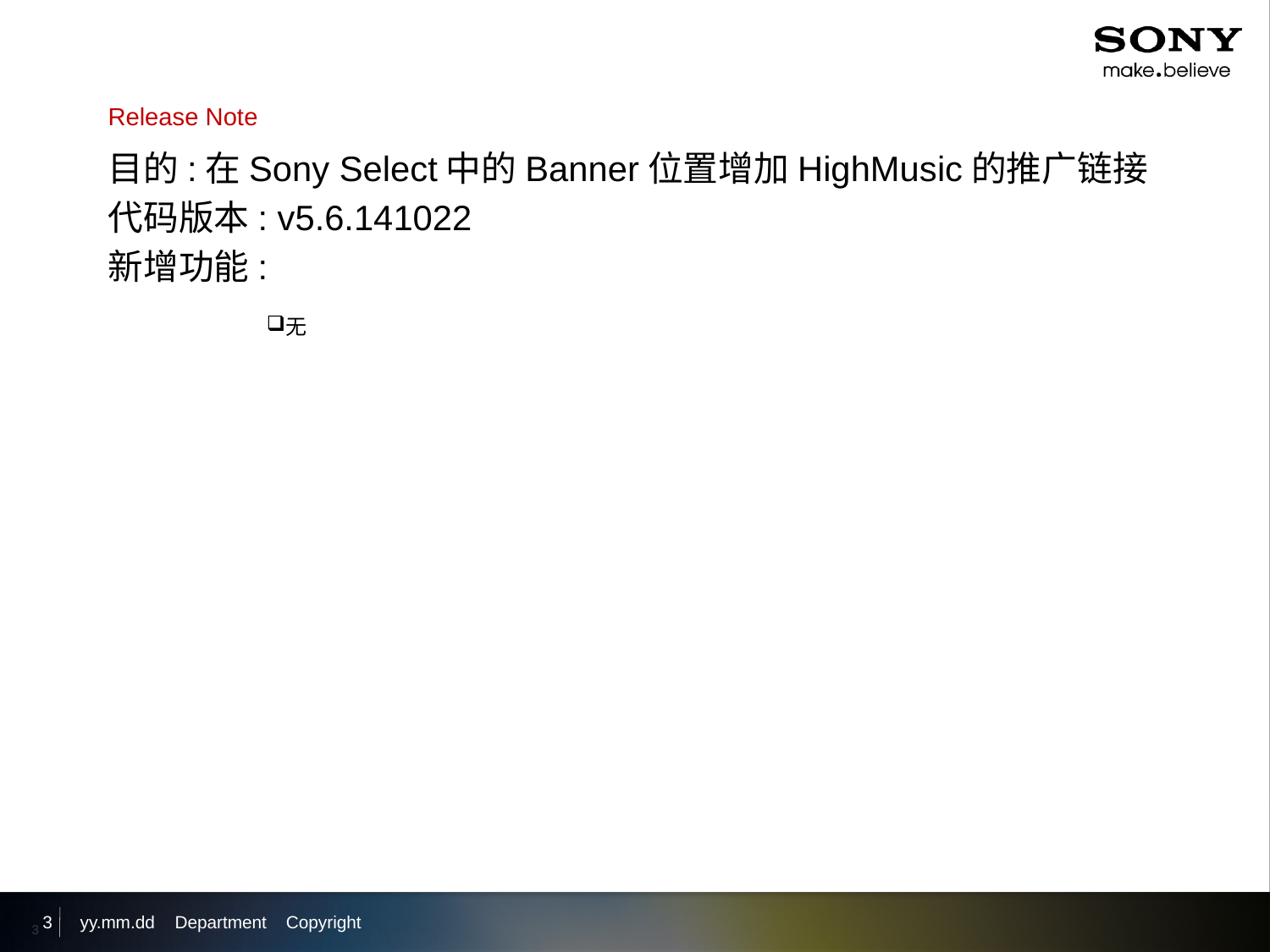

Release Note

目的:在Sony Select中的Banner位置增加HighMusic的推广链接
代码版本: v5.6.141022
新增功能:

无
3
yy.mm.dd
Department    Copyright